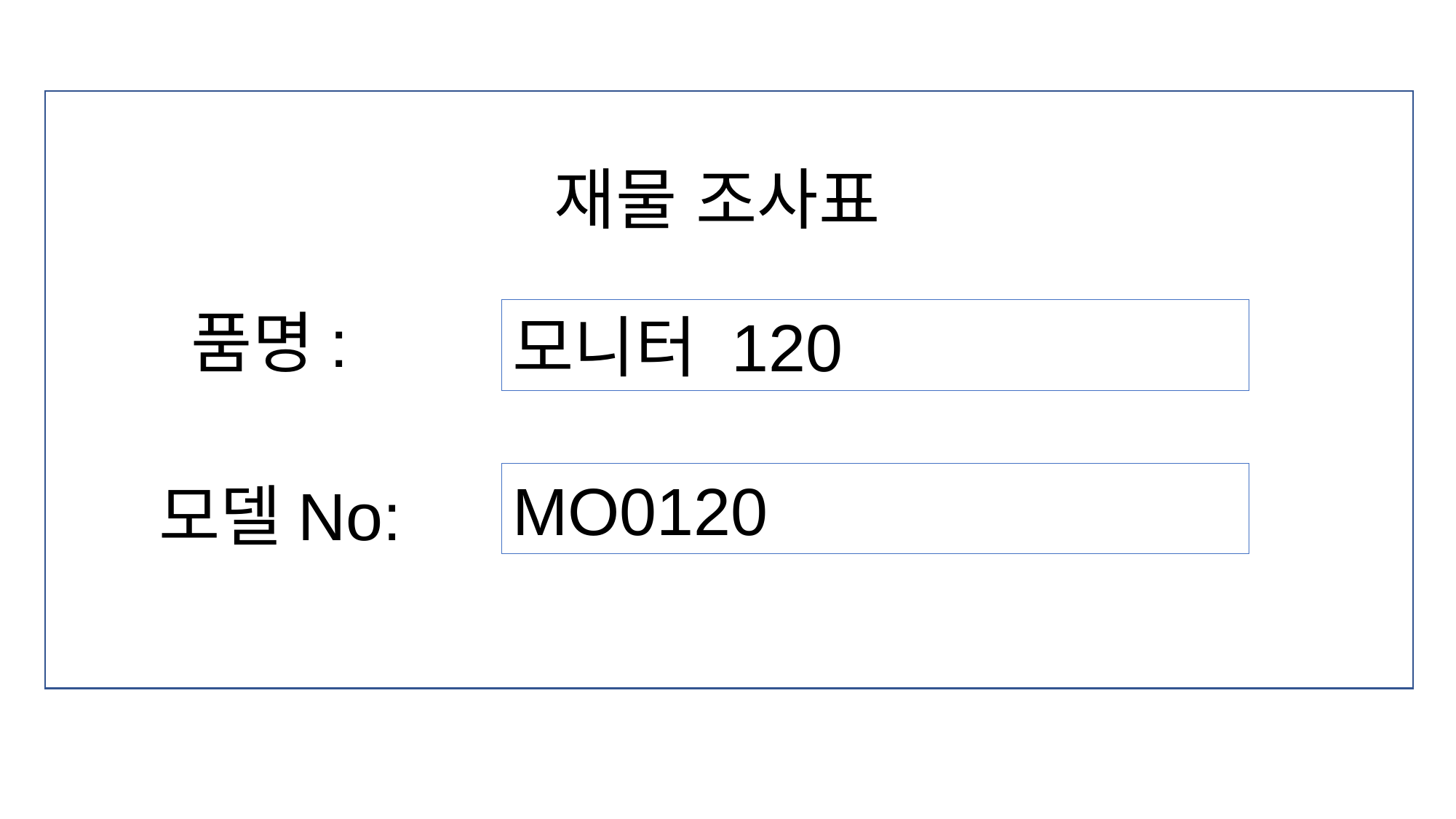

재물 조사표
품명:
모니터 120
MO0120
모델No: